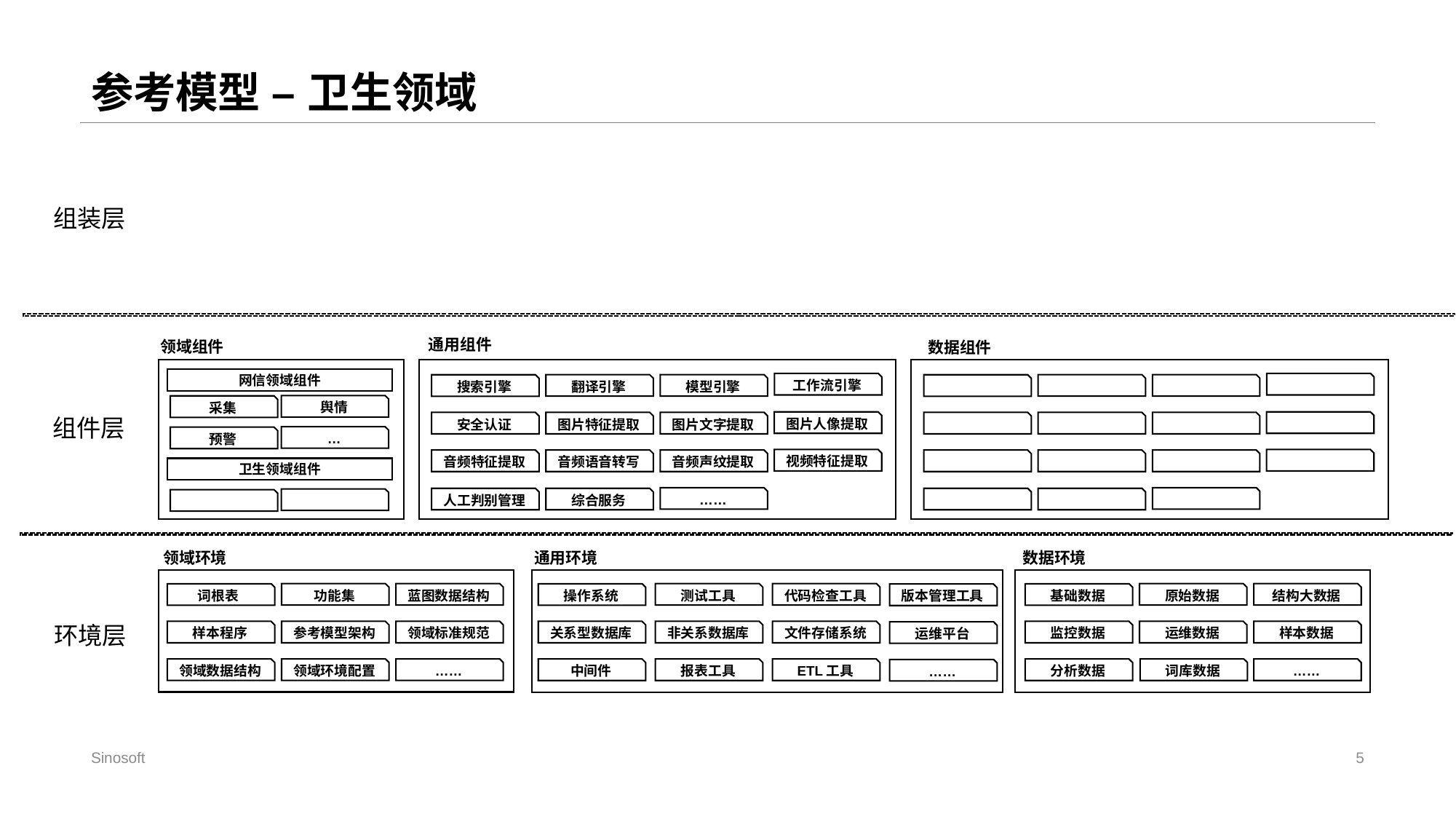

# 参考模型 – 卫生领域
组装层

通用组件
领域组件
数据组件

网信领域组件
工作流引擎

模型引擎

翻译引擎

搜索引擎

组件层
舆情
采集
图片人像提取

安全认证
图片特征提取
图片文字提取

…
预警
视频特征提取

音频特征提取
音频语音转写
音频声纹提取

卫生领域组件
……

人工判别管理
综合服务

通用环境
领域环境
数据环境

蓝图数据结构
结构大数据
代码检查工具
功能集
原始数据
测试工具
词根表
基础数据
操作系统
版本管理工具
环境层
样本程序
参考模型架构
领域标准规范
监控数据
运维数据
样本数据
关系型数据库
非关系数据库
文件存储系统
运维平台
领域数据结构
领域环境配置
……
分析数据
……
中间件
报表工具
ETL工具
词库数据
……
Sinosoft
5